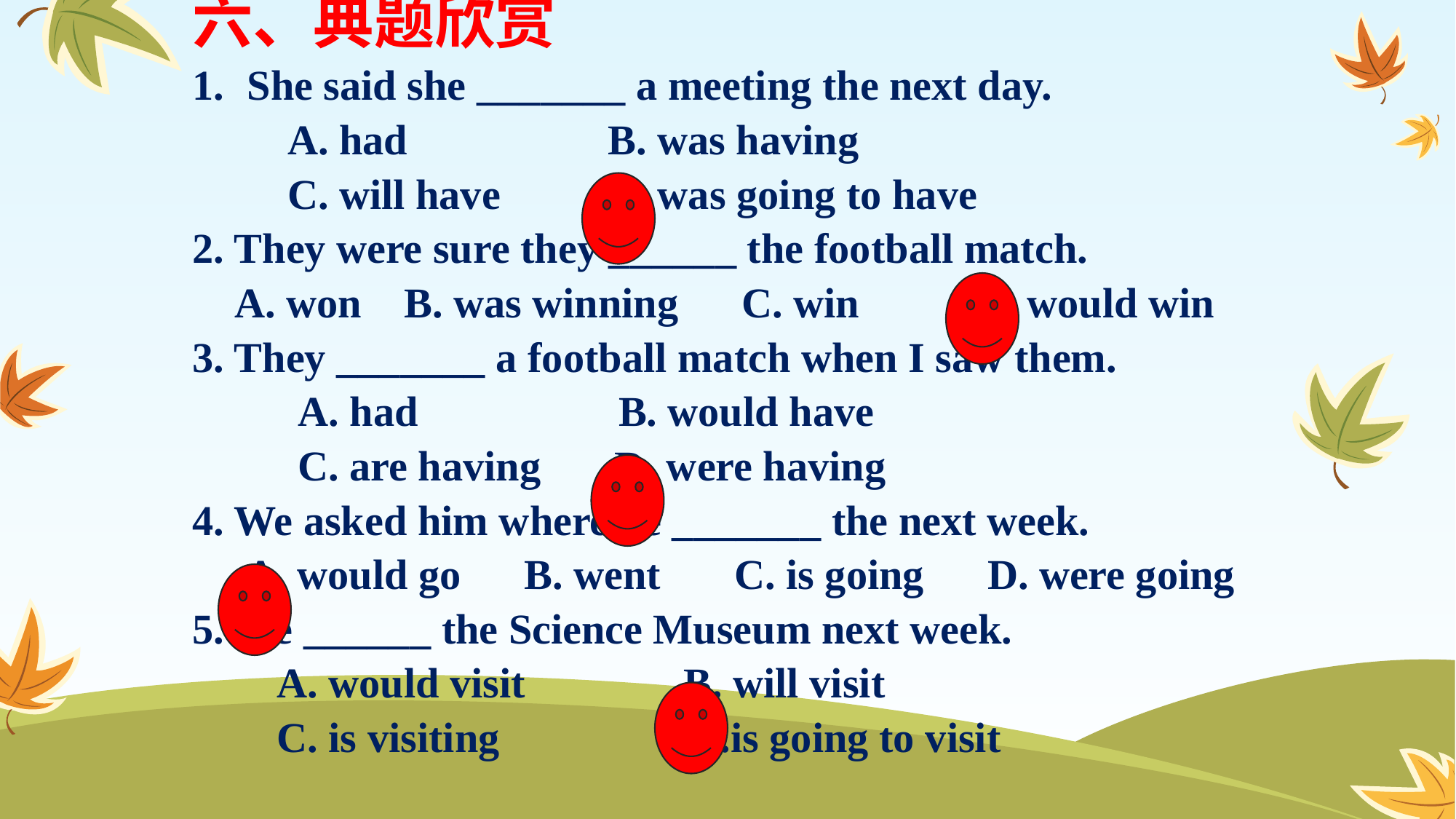

六、典题欣赏
She said she _______ a meeting the next day.
         A. had                   B. was having
         C. will have          D. was going to have
2. They were sure they ______ the football match.
    A. won    B. was winning      C. win           D. would win
3. They _______ a football match when I saw them.
          A. had                   B. would have
          C. are having       D. were having
4. We asked him where he _______ the next week.
     A. would go      B. went       C. is going      D. were going
5. We ______ the Science Museum next week.
        A. would visit               B. will visit
        C. is visiting                  D.is going to visit